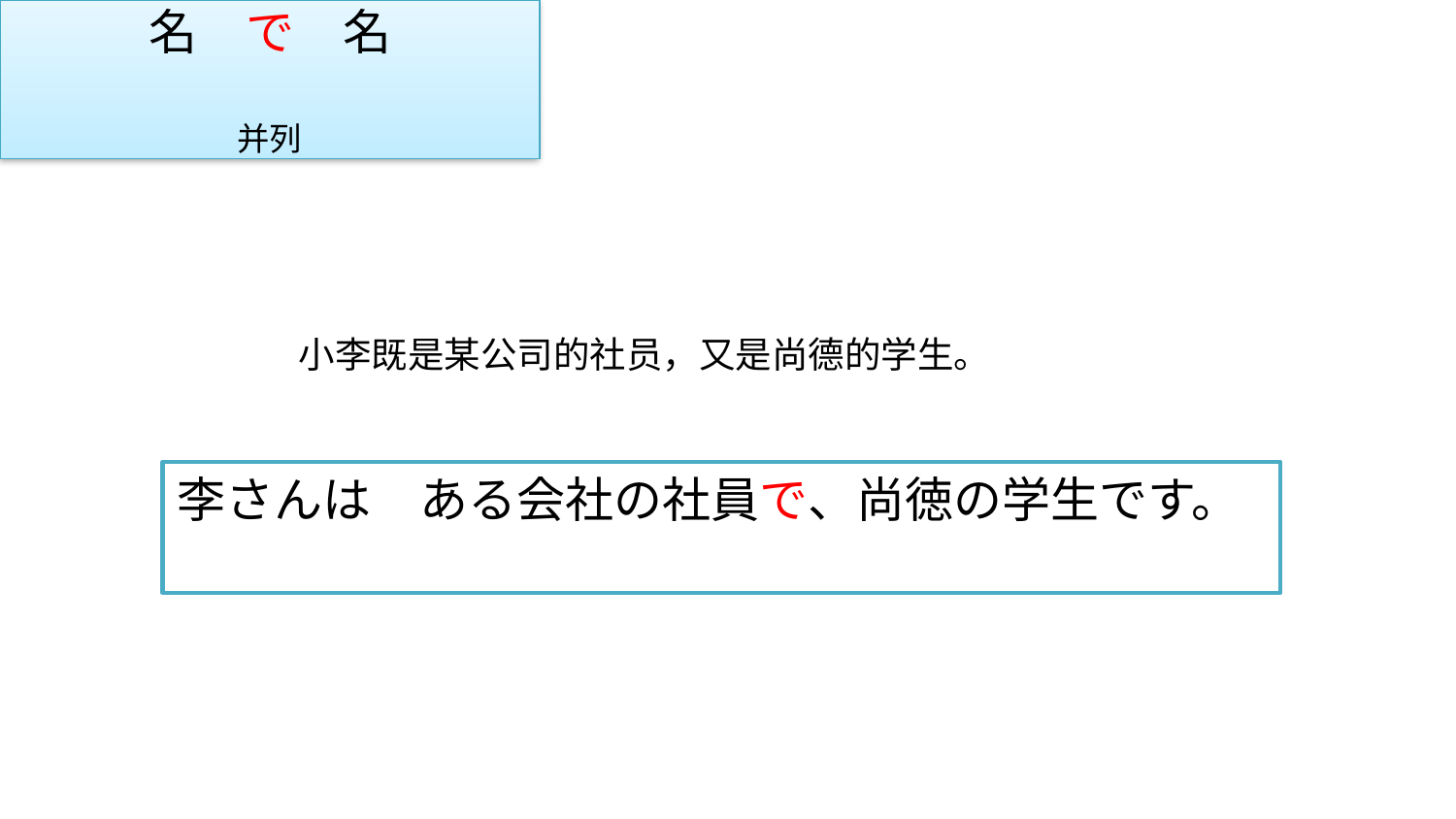

名　で　名

并列
小李既是某公司的社员，又是尚德的学生。
李さんは　ある会社の社員で、尚徳の学生です。